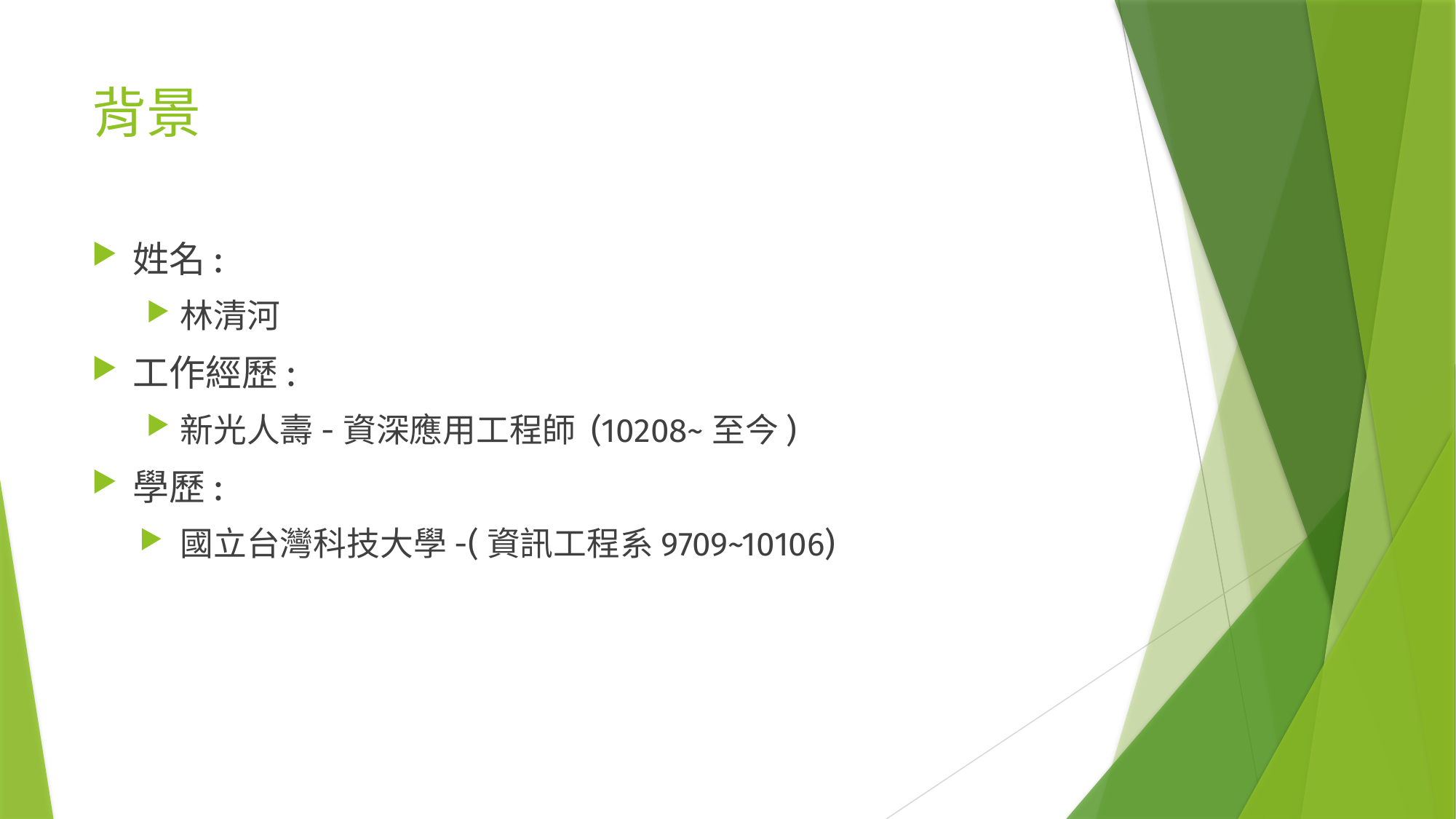

# 背景
姓名:
林清河
工作經歷:
新光人壽-資深應用工程師 (10208~至今)
學歷:
國立台灣科技大學-(資訊工程系9709~10106)